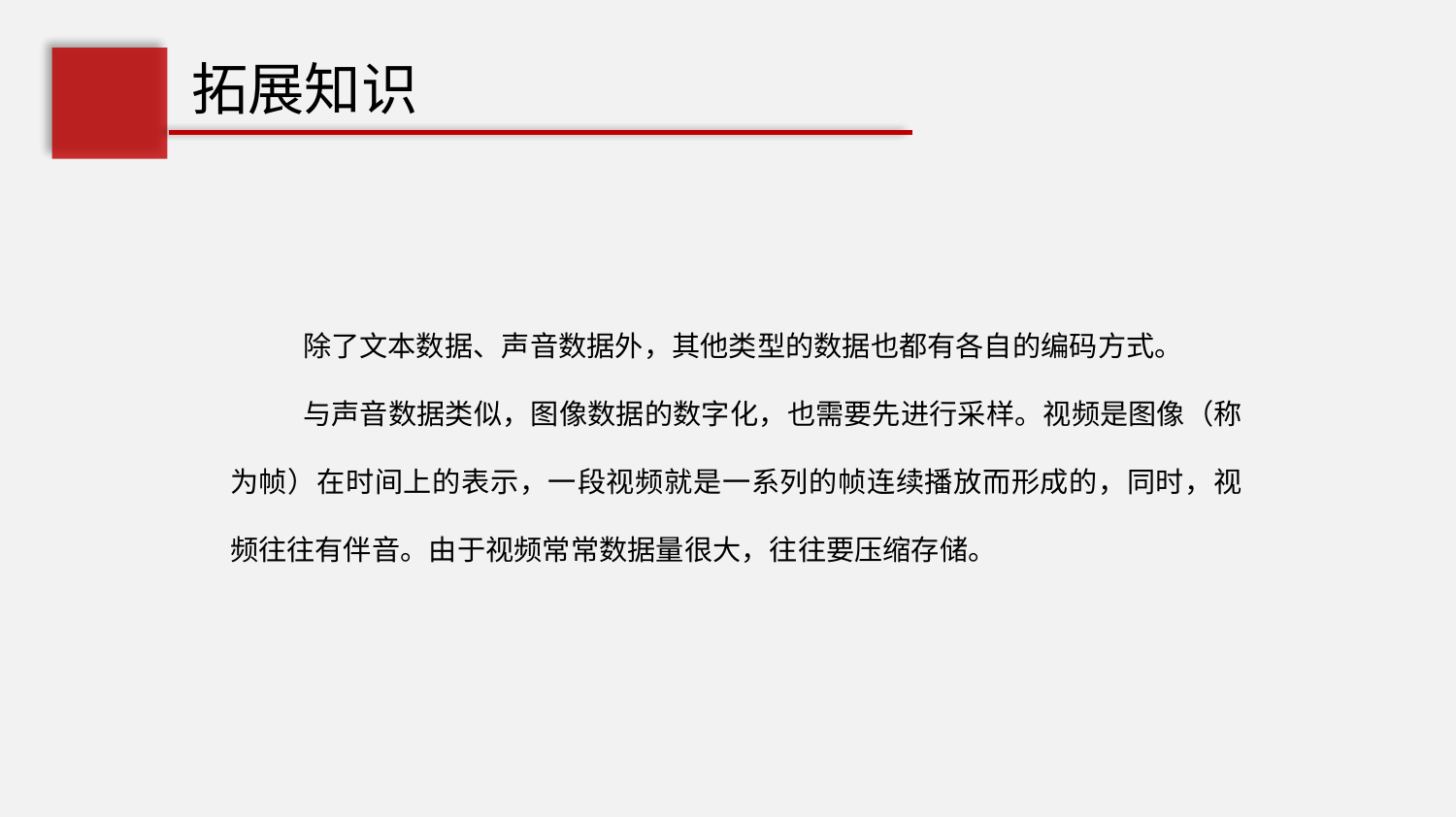

拓展知识

除了文本数据、声音数据外，其他类型的数据也都有各自的编码方式。
与声音数据类似，图像数据的数字化，也需要先进行采样。视频是图像（称为帧）在时间上的表示，一段视频就是一系列的帧连续播放而形成的，同时，视频往往有伴音。由于视频常常数据量很大，往往要压缩存储。